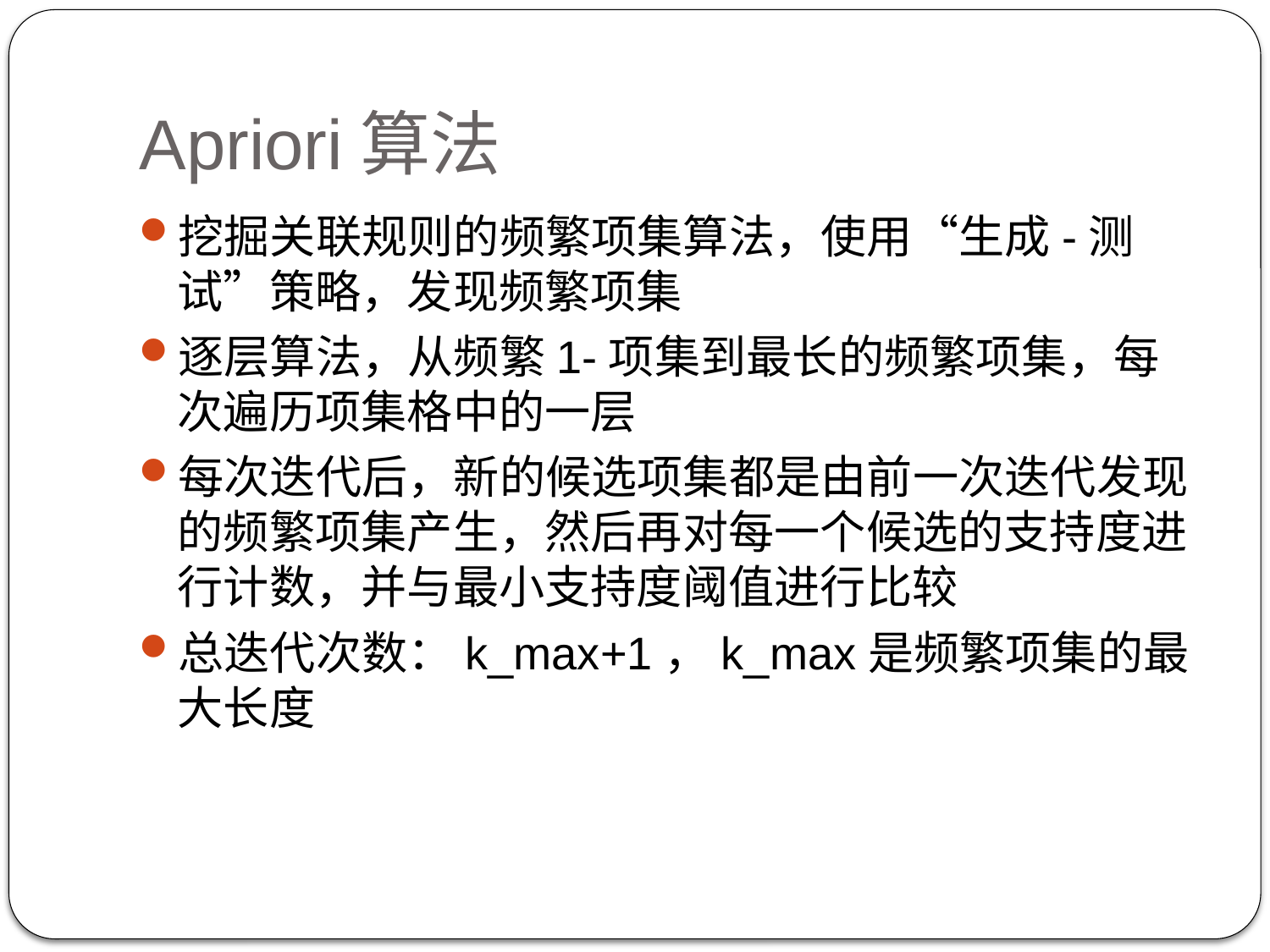

# Apriori算法
挖掘关联规则的频繁项集算法，使用“生成-测试”策略，发现频繁项集
逐层算法，从频繁1-项集到最长的频繁项集，每次遍历项集格中的一层
每次迭代后，新的候选项集都是由前一次迭代发现的频繁项集产生，然后再对每一个候选的支持度进行计数，并与最小支持度阈值进行比较
总迭代次数：k_max+1，k_max是频繁项集的最大长度